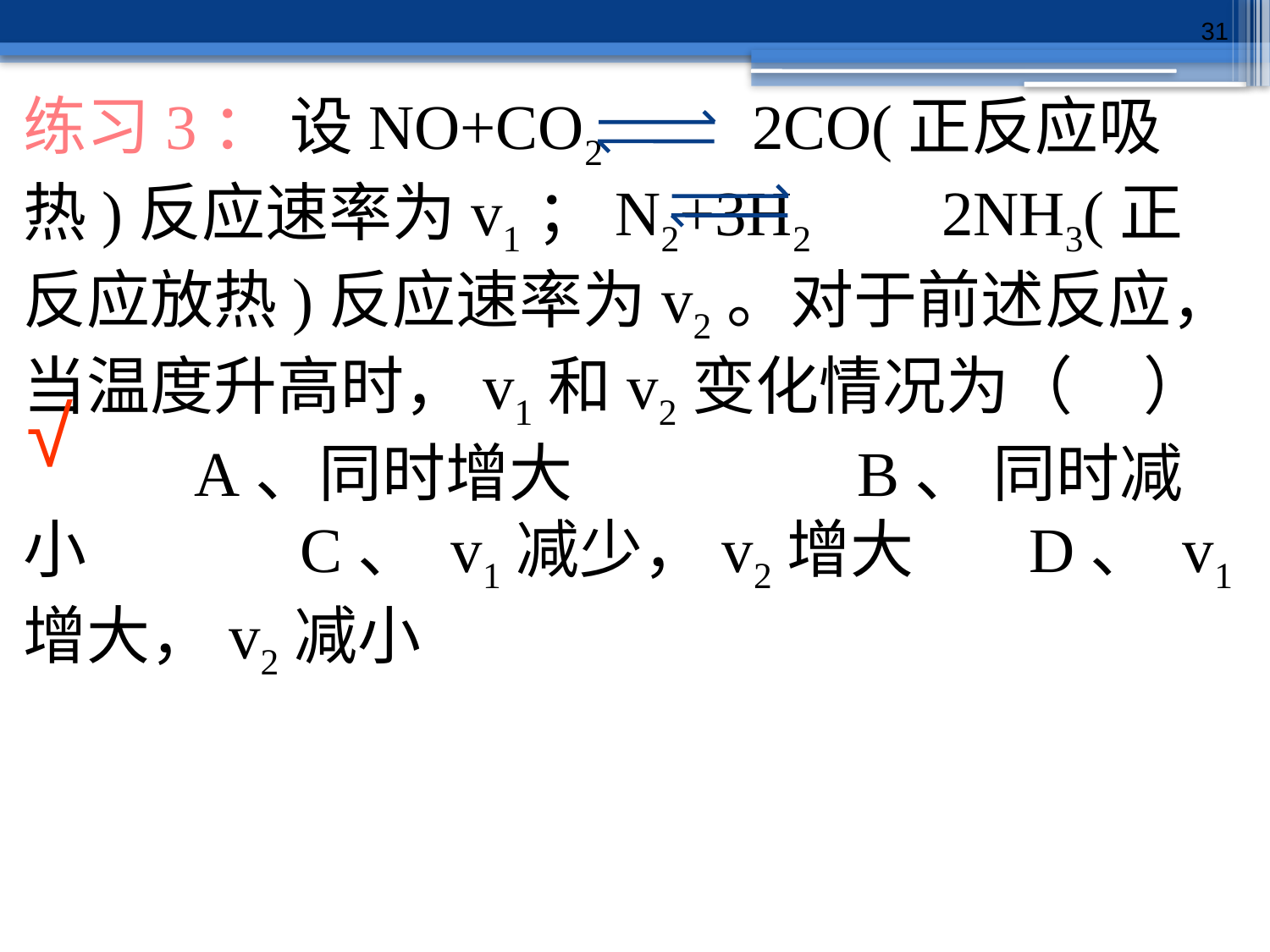

31
练习3： 设NO+CO2                2CO(正反应吸热)反应速率为v1；N2+3H2              2NH3(正反应放热)反应速率为v2。对于前述反应，当温度升高时，v1和v2变化情况为（     ）              A、同时增大                   B、 同时减小              C、 v1减少，v2增大       D、 v1增大，v2减小

√